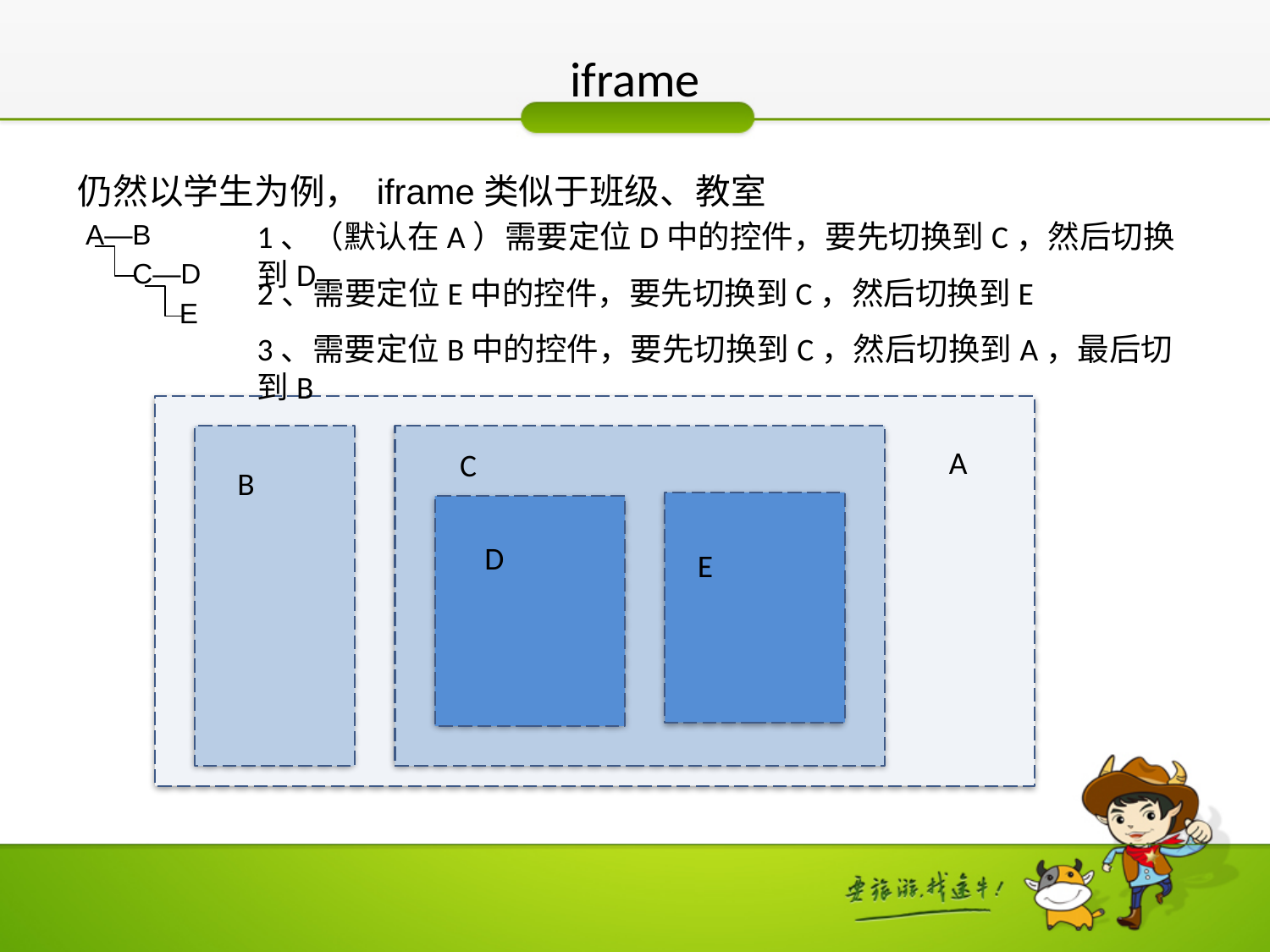

# iframe
仍然以学生为例， iframe类似于班级、教室
 A—B
       C—D
             E

1、（默认在A）需要定位D中的控件，要先切换到C，然后切换到D
2、需要定位E中的控件，要先切换到C，然后切换到E
3、需要定位B中的控件，要先切换到C，然后切换到A，最后切到B

A
C
B

D

E